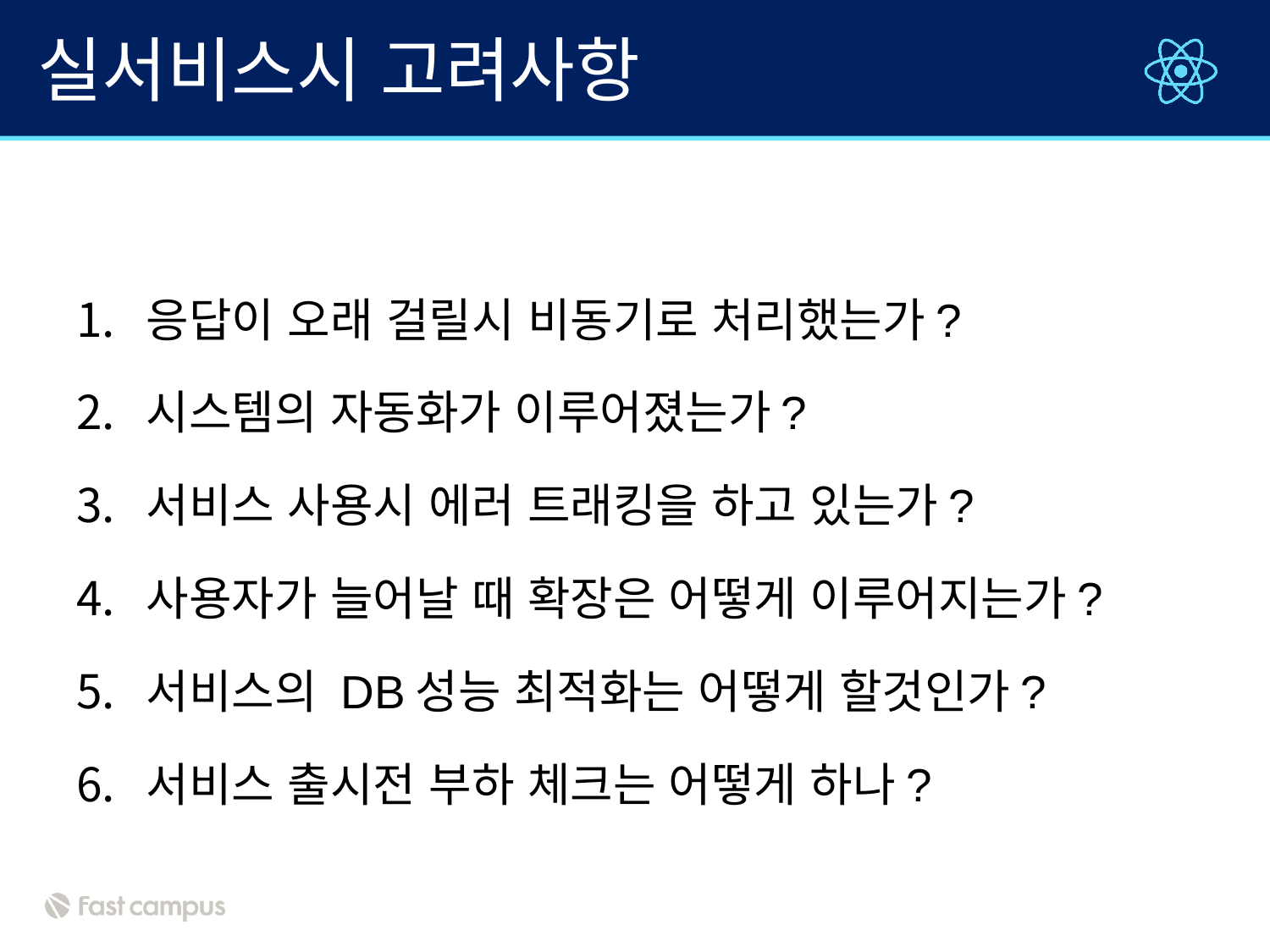

# 실서비스시 고려사항
응답이 오래 걸릴시 비동기로 처리했는가?
시스템의 자동화가 이루어졌는가?
서비스 사용시 에러 트래킹을 하고 있는가?
사용자가 늘어날 때 확장은 어떻게 이루어지는가?
서비스의 DB성능 최적화는 어떻게 할것인가?
서비스 출시전 부하 체크는 어떻게 하나?